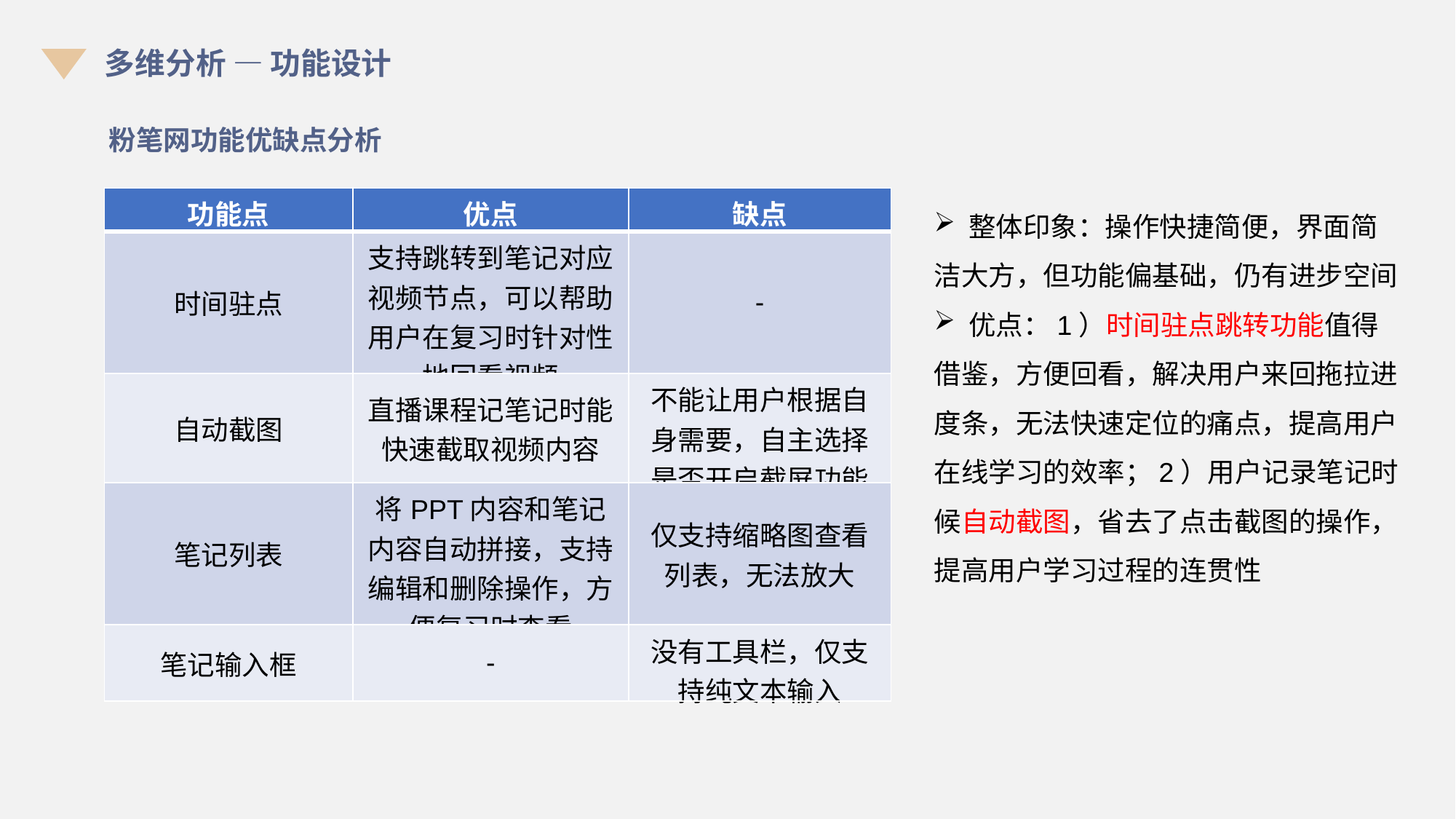

多维分析 — 功能设计

粉笔网功能优缺点分析
| 功能点 | 优点 | 缺点 |
| --- | --- | --- |
| 时间驻点 | 支持跳转到笔记对应视频节点，可以帮助用户在复习时针对性地回看视频 | - |
| 自动截图 | 直播课程记笔记时能快速截取视频内容 | 不能让用户根据自身需要，自主选择是否开启截屏功能 |
| 笔记列表 | 将PPT内容和笔记内容自动拼接，支持编辑和删除操作，方便复习时查看 | 仅支持缩略图查看列表，无法放大 |
| 笔记输入框 | - | 没有工具栏，仅支持纯文本输入 |
 整体印象：操作快捷简便，界面简洁大方，但功能偏基础，仍有进步空间
 优点：1）时间驻点跳转功能值得借鉴，方便回看，解决用户来回拖拉进度条，无法快速定位的痛点，提高用户在线学习的效率；2）用户记录笔记时候自动截图，省去了点击截图的操作，提高用户学习过程的连贯性